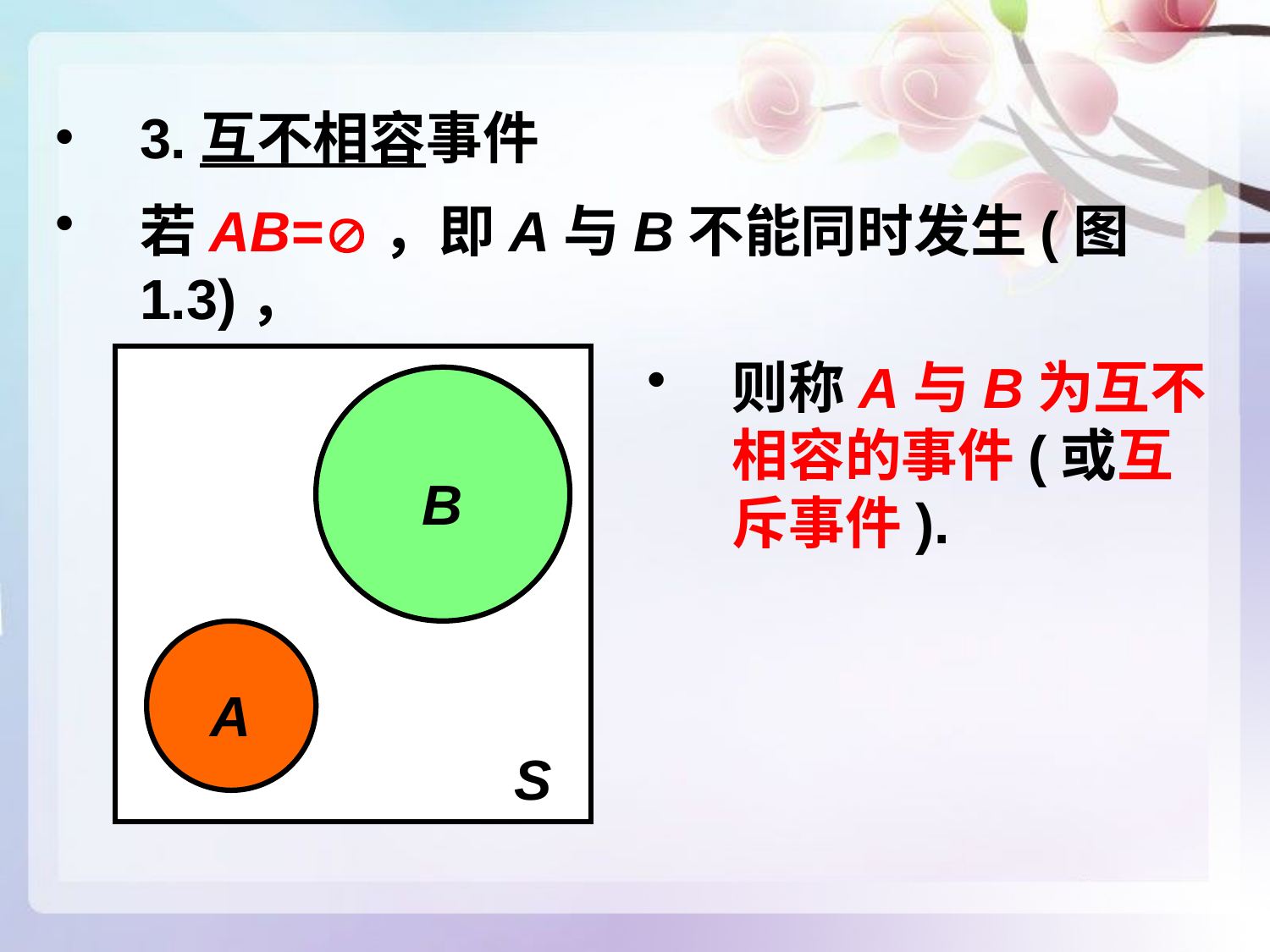

3.互不相容事件
若AB=∅，即A与B不能同时发生(图1.3)，

B

A
S
则称A与B为互不相容的事件(或互斥事件).